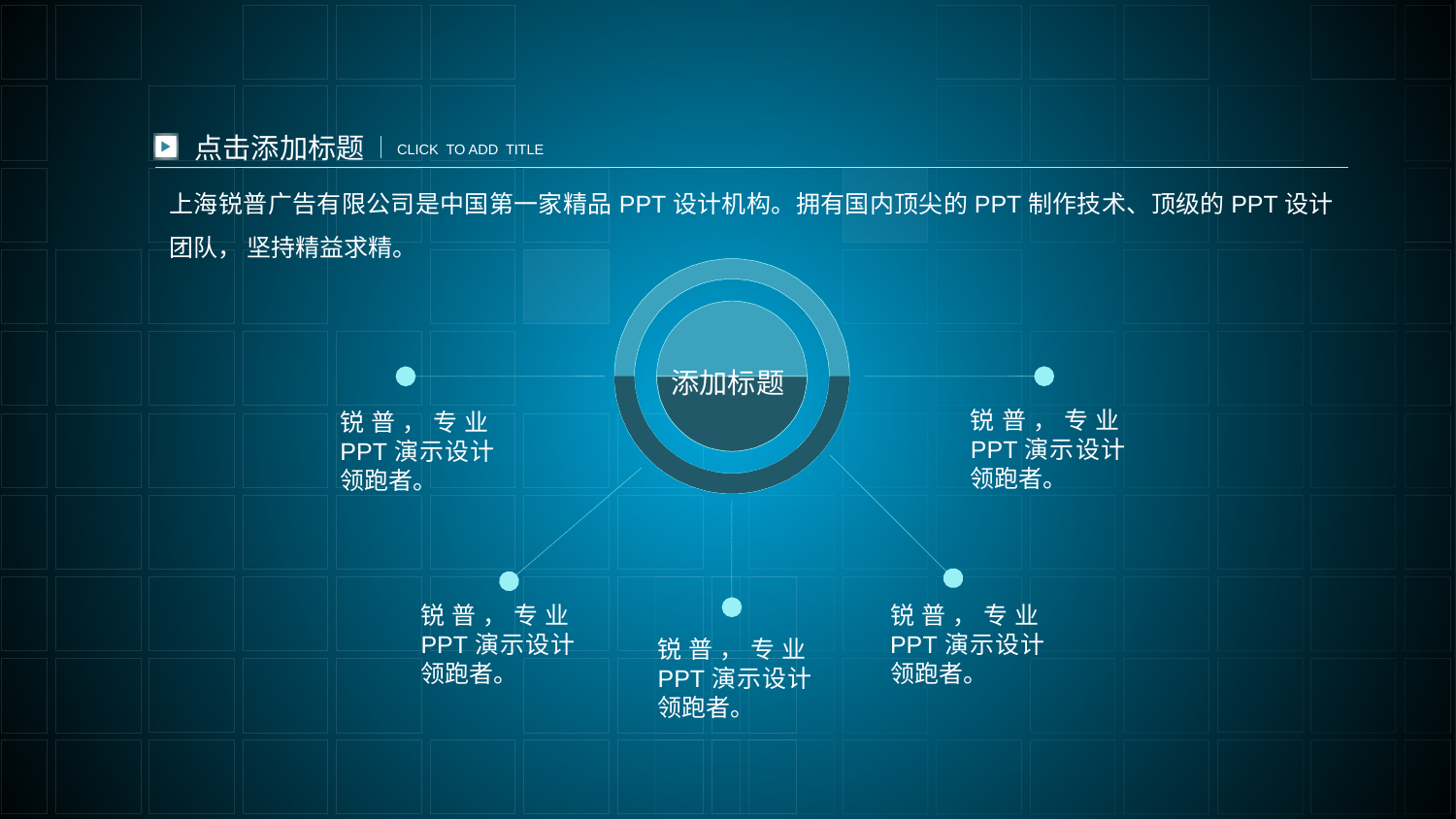

点击添加标题
CLICK  TO ADD  TITLE

上海锐普广告有限公司是中国第一家精品PPT设计机构。拥有国内顶尖的PPT制作技术、顶级的PPT设计团队， 坚持精益求精。

添加标题

锐普，专业PPT演示设计领跑者。
锐普，专业PPT演示设计领跑者。

锐普，专业PPT演示设计领跑者。
锐普，专业PPT演示设计领跑者。
锐普，专业PPT演示设计领跑者。